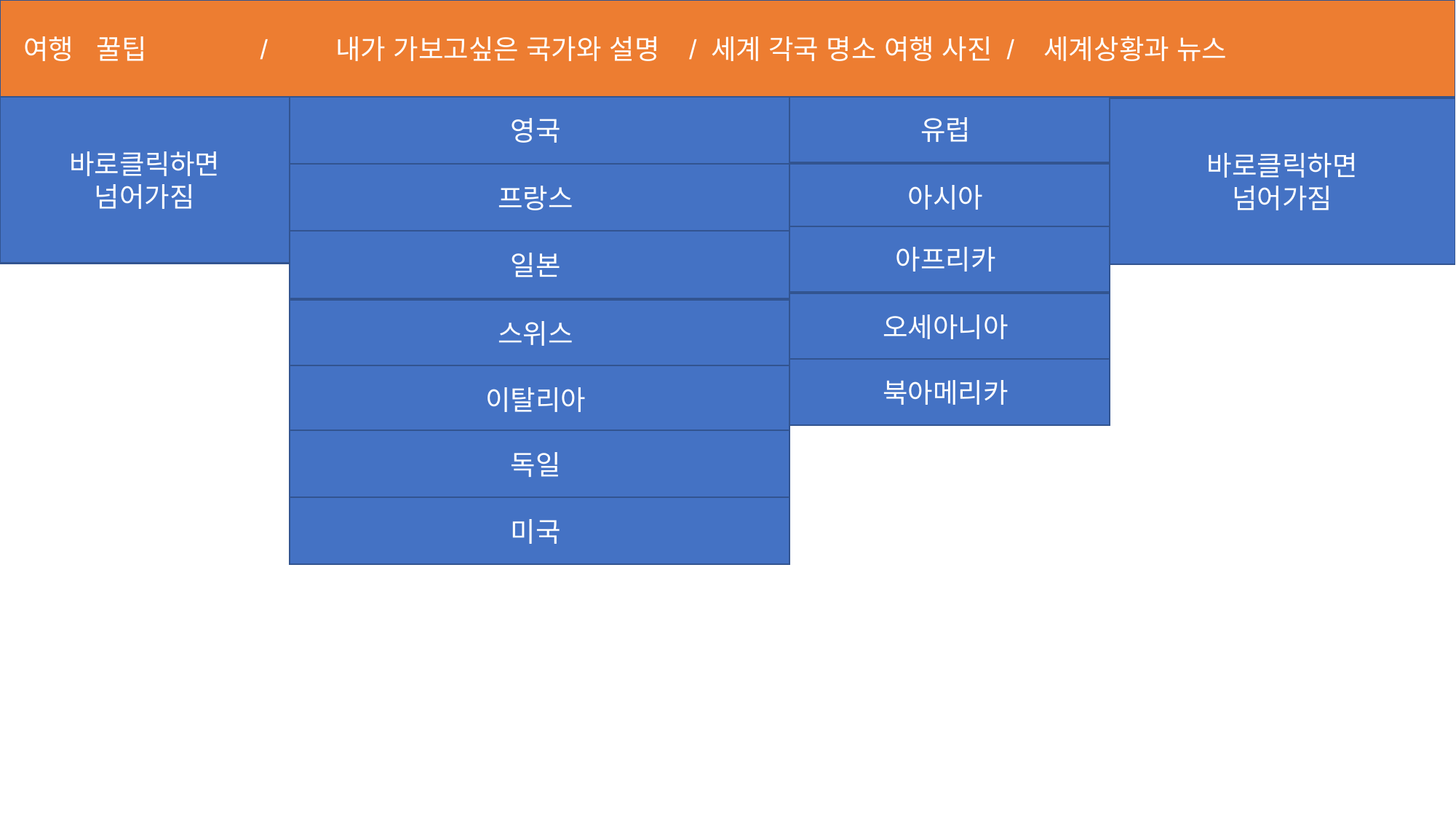

여행   꿀팁              /        내가 가보고싶은 국가와 설명   / 세계 각국 명소 여행 사진 /   세계상황과 뉴스
바로클릭하면
넘어가짐
유럽
영국
바로클릭하면
넘어가짐
아시아
프랑스
아프리카
일본
오세아니아
스위스
북아메리카
이탈리아
독일
미국